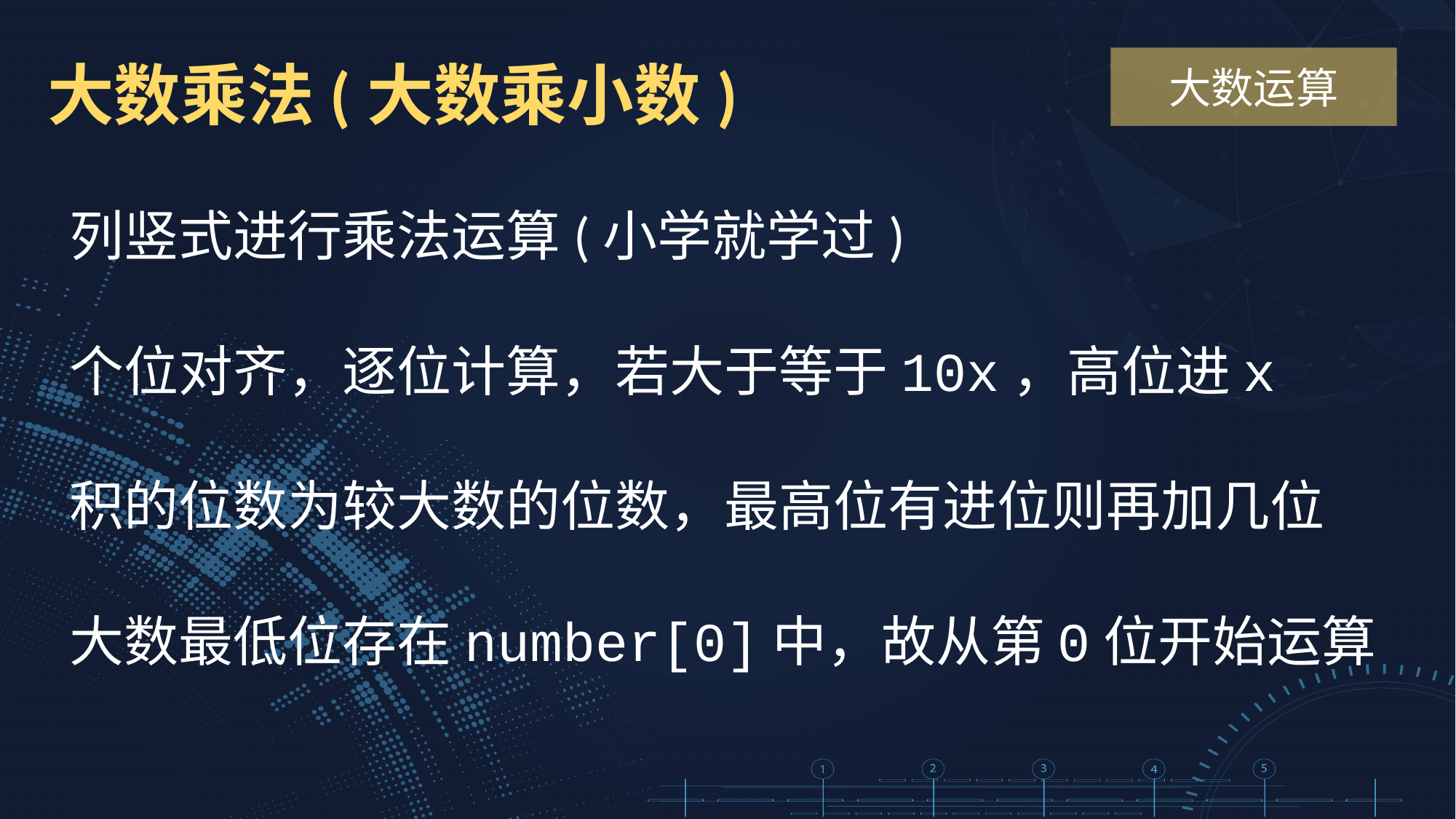

大数乘法(大数乘小数)
大数运算
列竖式进行乘法运算(小学就学过)
个位对齐，逐位计算，若大于等于10x，高位进x
积的位数为较大数的位数，最高位有进位则再加几位
大数最低位存在number[0]中，故从第0位开始运算